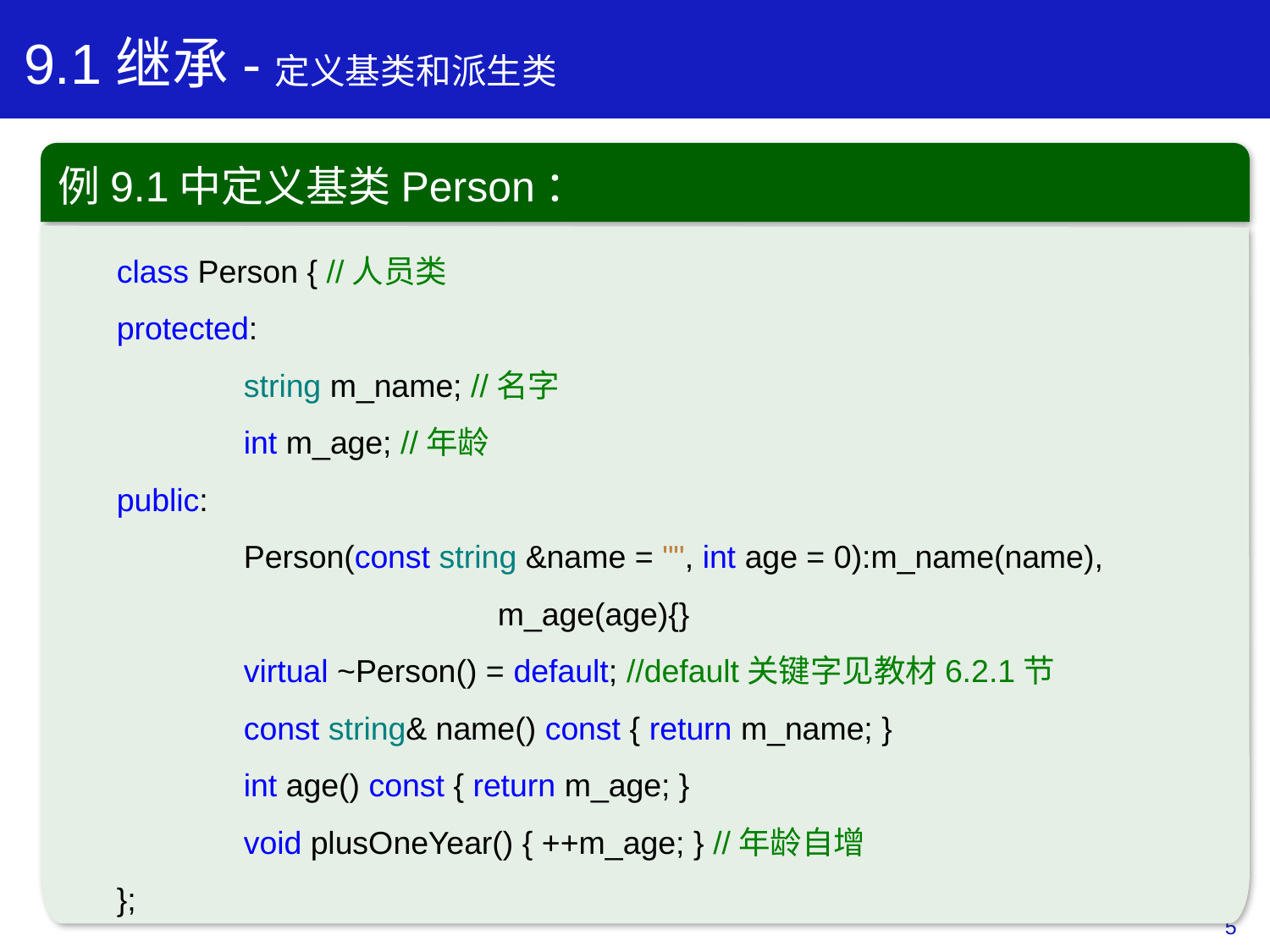

9.1继承-定义基类和派生类
例9.1中定义基类Person：
class Person { //人员类
protected:
	string m_name; //名字
	int m_age; //年龄
public:
	Person(const string &name = "", int age = 0):m_name(name), 				m_age(age){}
	virtual ~Person() = default; //default关键字见教材6.2.1节
	const string& name() const { return m_name; }
	int age() const { return m_age; }
	void plusOneYear() { ++m_age; } //年龄自增
};
学习目标
5